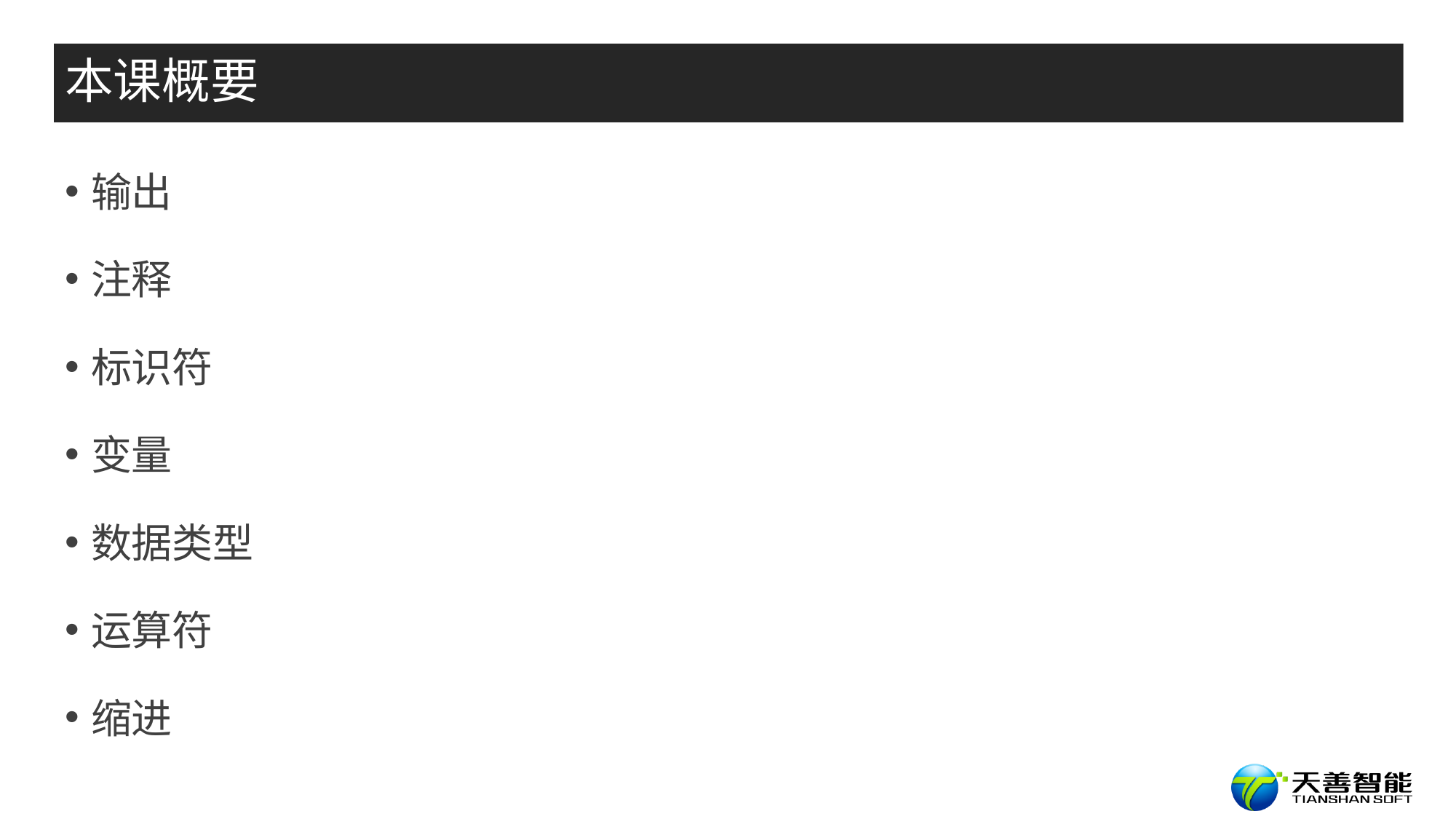

# 本课概要
输出
注释
标识符
变量
数据类型
运算符
缩进